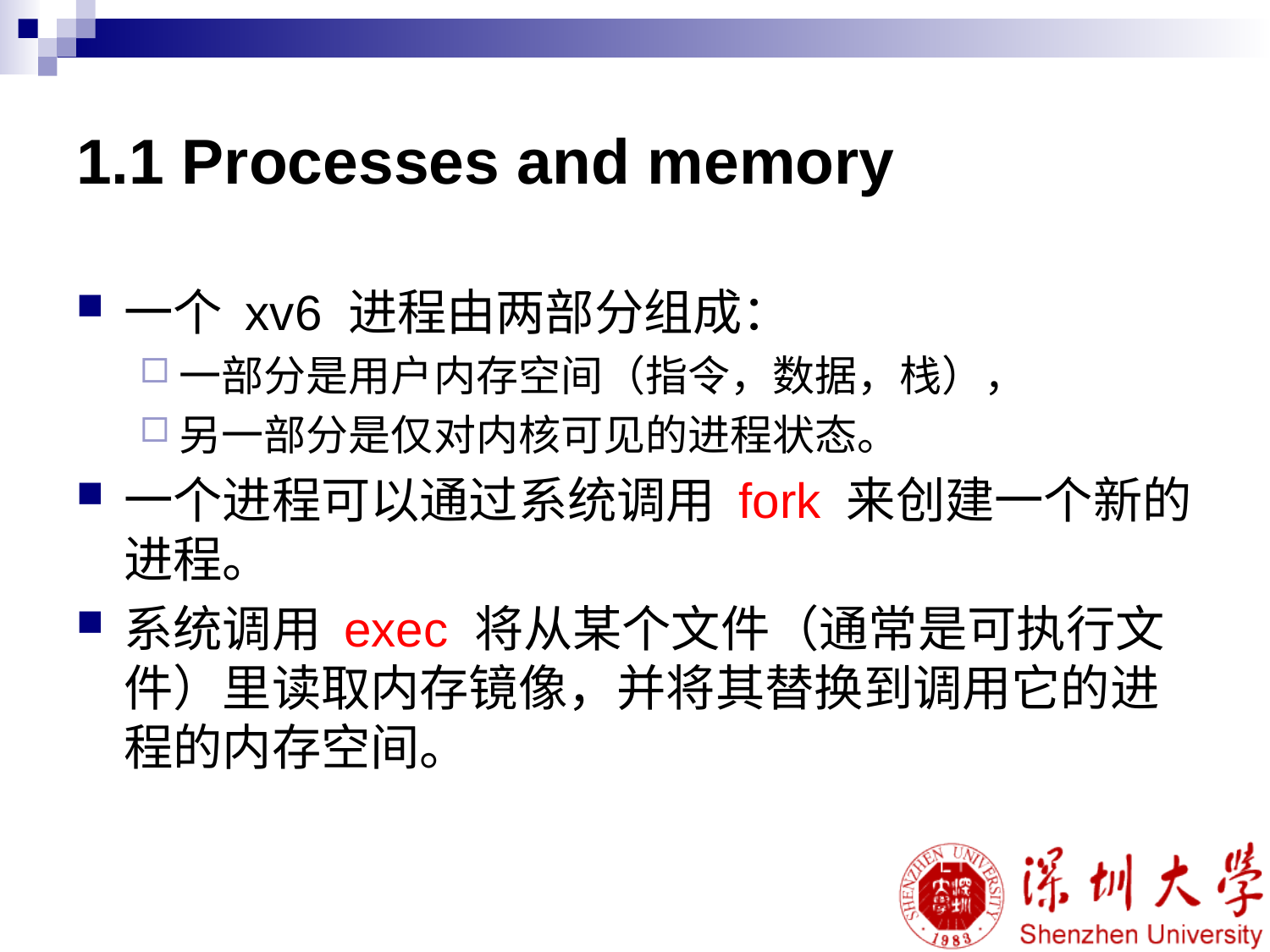

# 1.1 Processes and memory
一个 xv6 进程由两部分组成：
一部分是用户内存空间（指令，数据，栈），
另一部分是仅对内核可见的进程状态。
一个进程可以通过系统调用 fork 来创建一个新的进程。
系统调用 exec 将从某个文件（通常是可执行文件）里读取内存镜像，并将其替换到调用它的进程的内存空间。